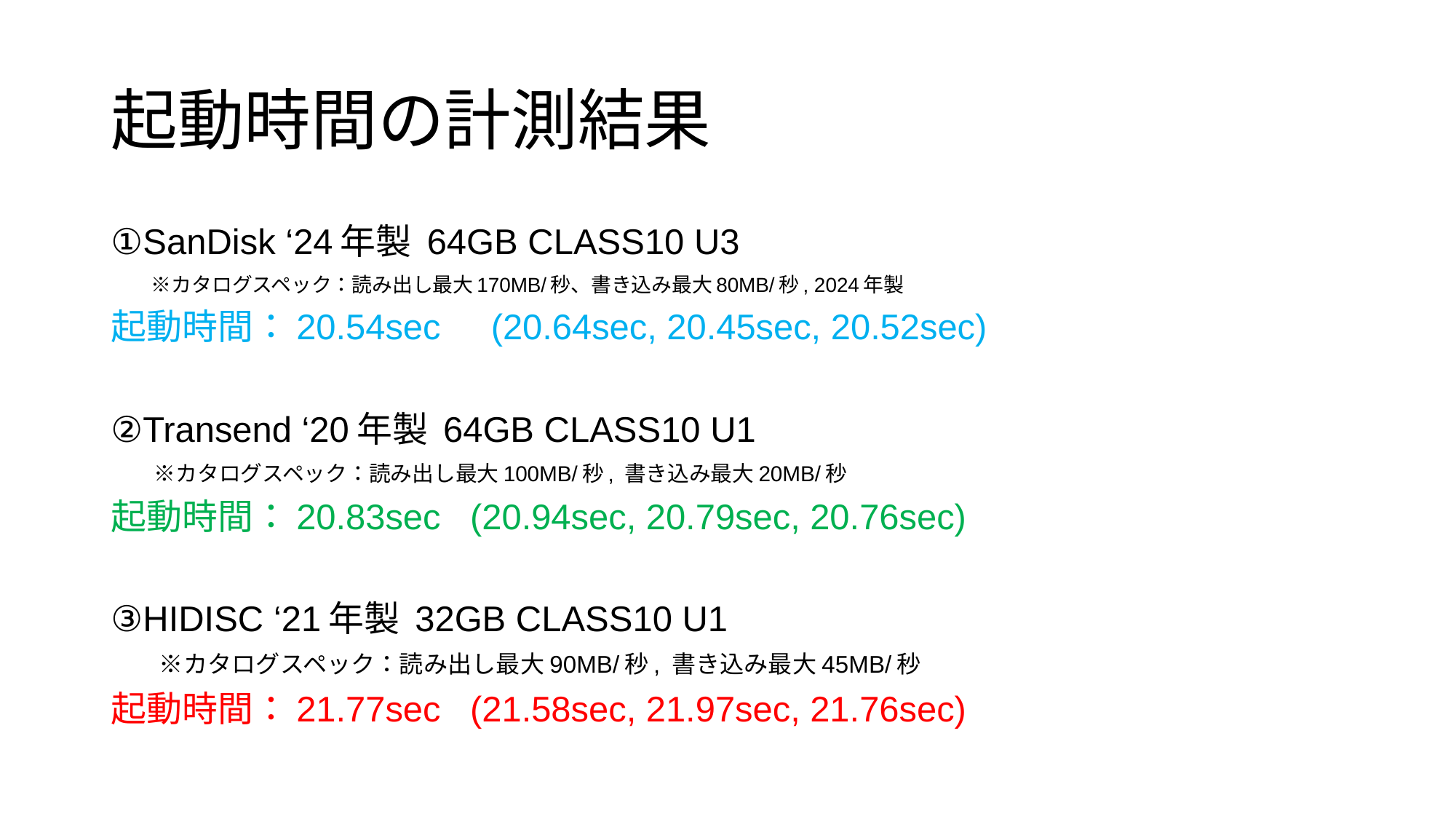

# 起動時間の計測結果
①SanDisk ‘24年製 64GB CLASS10 U3
　　※カタログスペック：読み出し最大170MB/秒、書き込み最大80MB/秒, 2024年製
起動時間：20.54sec　(20.64sec, 20.45sec, 20.52sec)

②Transend ‘20年製 64GB CLASS10 U1
　　※カタログスペック：読み出し最大100MB/秒, 書き込み最大20MB/秒
起動時間：20.83sec   (20.94sec, 20.79sec, 20.76sec)

③HIDISC ‘21年製 32GB CLASS10 U1
　　※カタログスペック：読み出し最大90MB/秒, 書き込み最大45MB/秒
起動時間：21.77sec   (21.58sec, 21.97sec, 21.76sec)